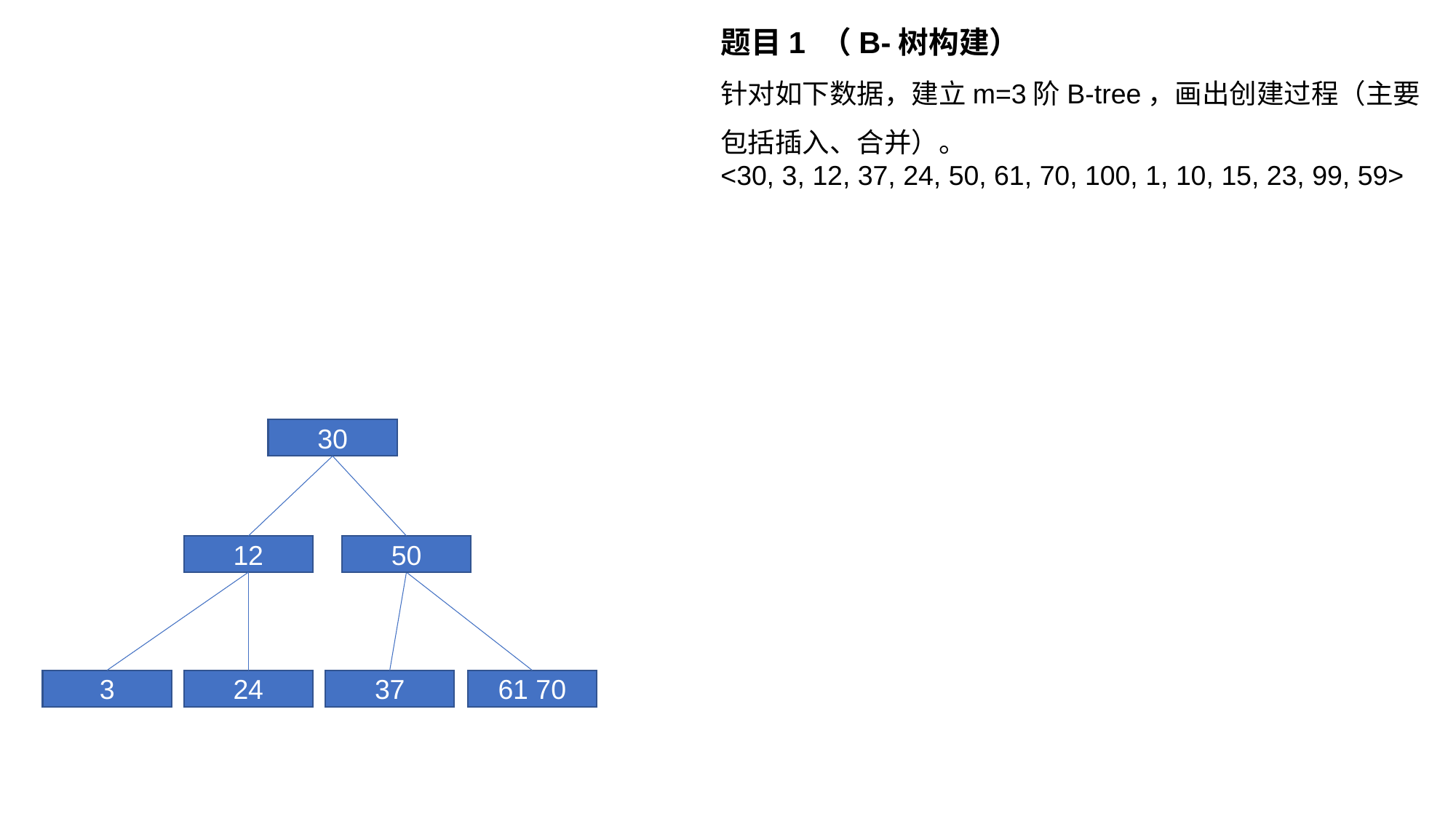

题目1 （B-树构建）
针对如下数据，建立m=3阶B-tree，画出创建过程（主要包括插入、合并）。
<30, 3, 12, 37, 24, 50, 61, 70, 100, 1, 10, 15, 23, 99, 59>
30
12
50
3
24
37
61 70